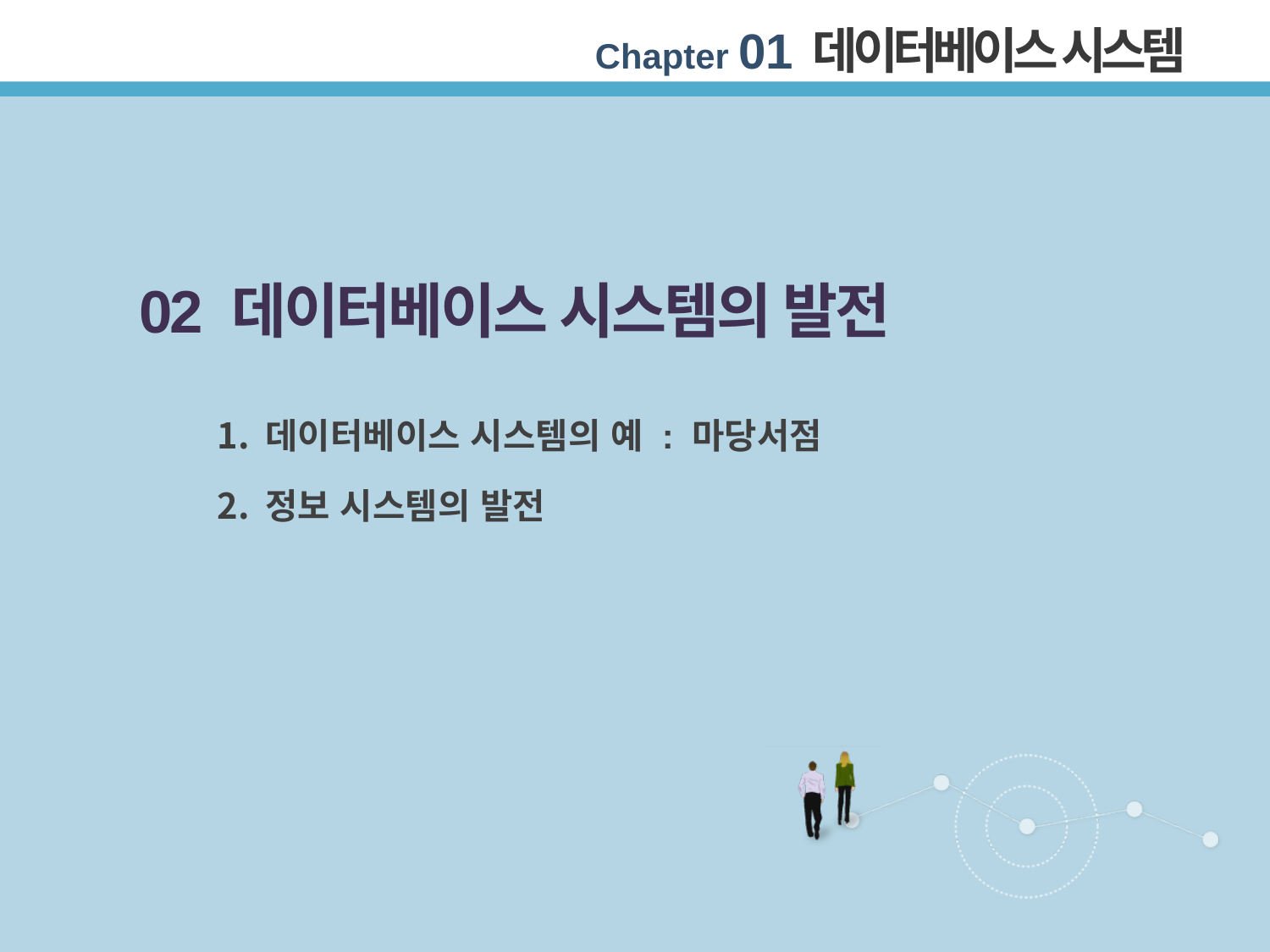

02 데이터베이스 시스템의 발전
데이터베이스 시스템의 예 : 마당서점
정보 시스템의 발전